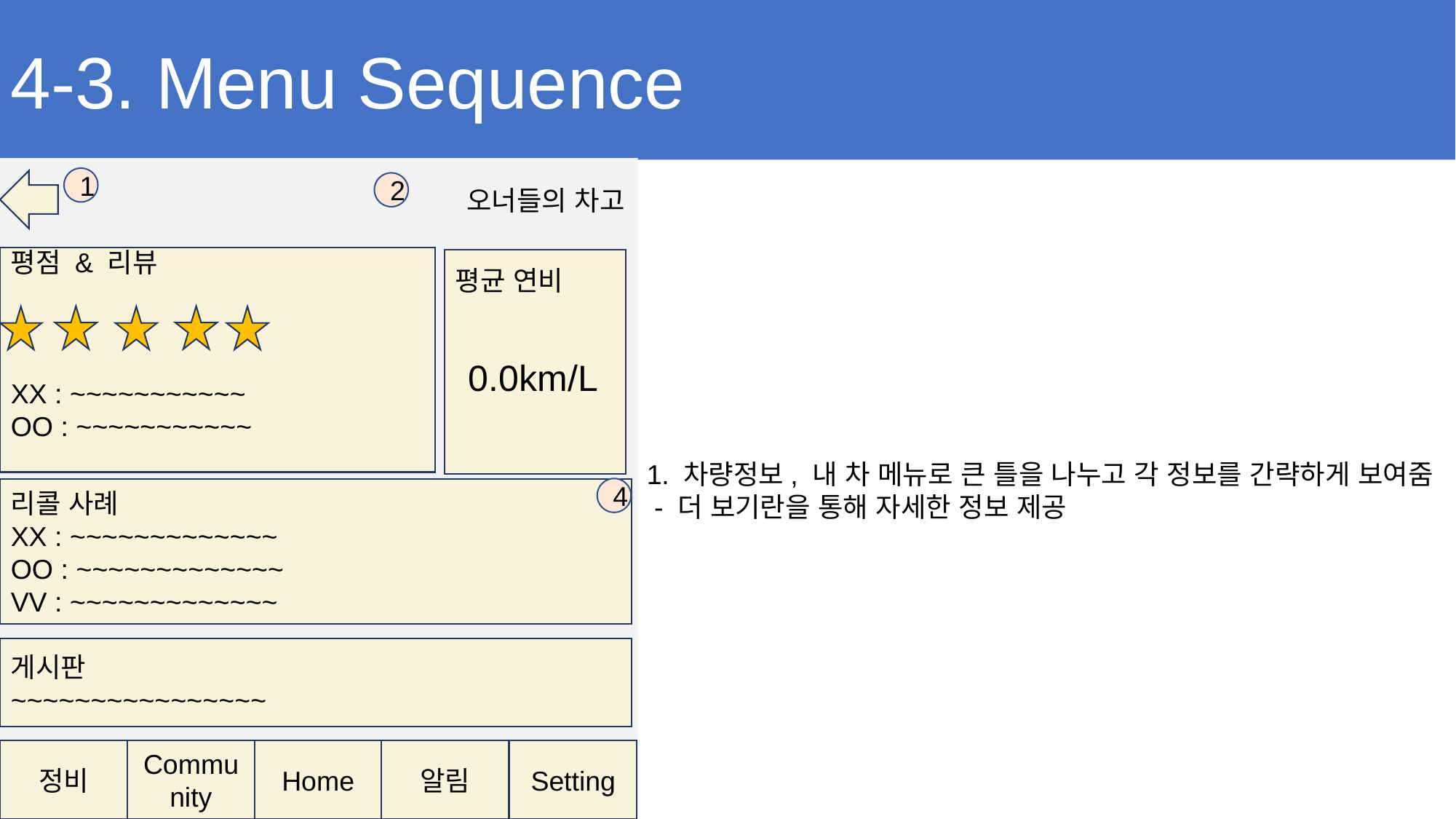

4-3. Menu Sequence

정비
Community
Home
알림
Setting
평점 & 리뷰

XX : ~~~~~~~~~~~
OO : ~~~~~~~~~~~

오너들의 차고
1

2
평균 연비

3

0.0km/L
4
리콜 사례
XX : ~~~~~~~~~~~~~
OO : ~~~~~~~~~~~~~
VV : ~~~~~~~~~~~~~
1. 차량정보, 내 차 메뉴로 큰 틀을 나누고 각 정보를 간략하게 보여줌
 - 더 보기란을 통해 자세한 정보 제공
게시판
~~~~~~~~~~~~~~~~